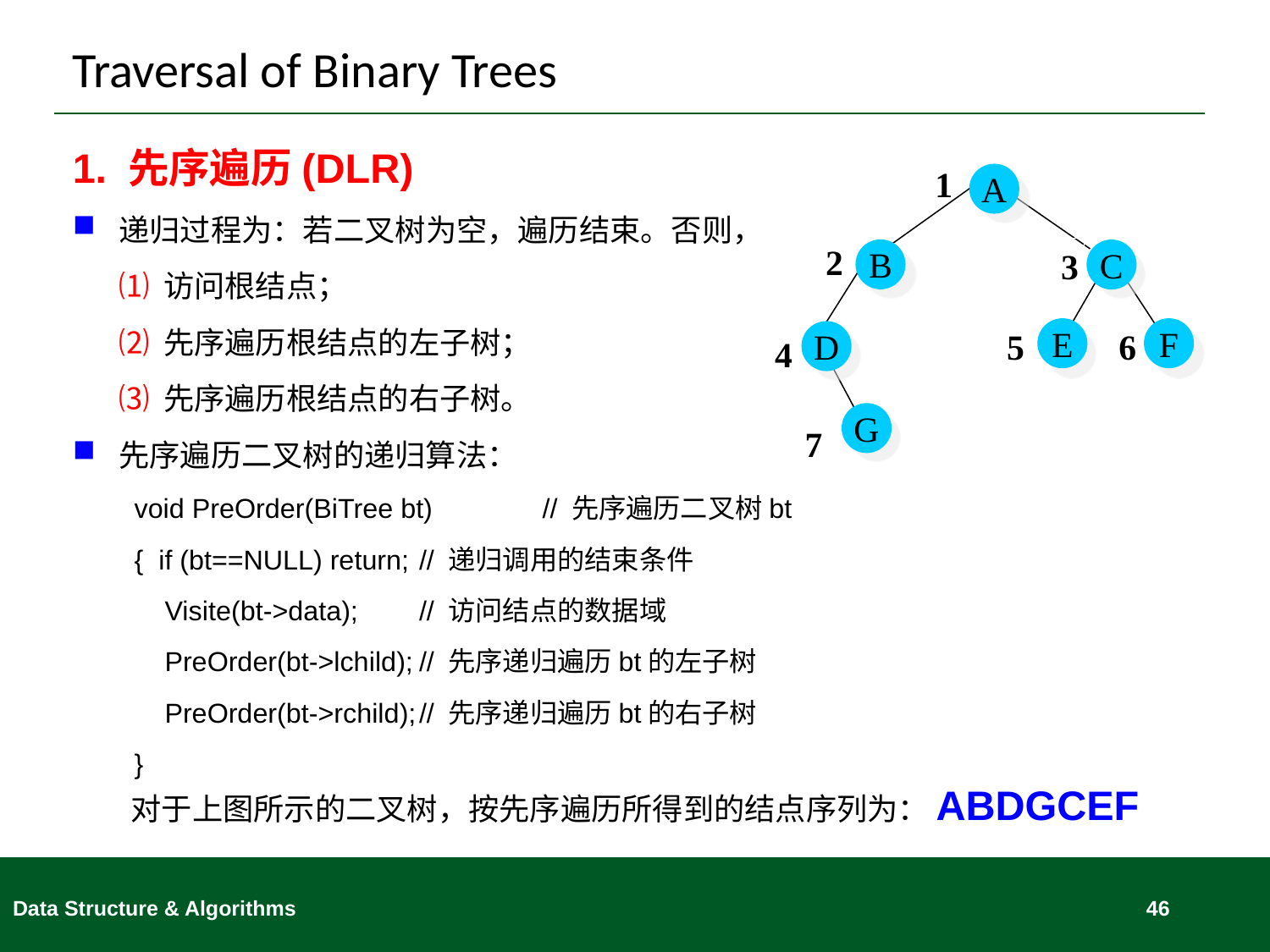

# Traversal of Binary Trees
1. 先序遍历(DLR)
递归过程为：若二叉树为空，遍历结束。否则，
	⑴ 访问根结点；
	⑵ 先序遍历根结点的左子树；
	⑶ 先序遍历根结点的右子树。
先序遍历二叉树的递归算法：
void PreOrder(BiTree bt)	// 先序遍历二叉树bt
{  if (bt==NULL) return;		// 递归调用的结束条件
    Visite(bt->data);		// 访问结点的数据域
    PreOrder(bt->lchild);		// 先序递归遍历bt的左子树
    PreOrder(bt->rchild);	// 先序递归遍历bt的右子树
}
对于上图所示的二叉树，按先序遍历所得到的结点序列为：ABDGCEF

1
A

2
3
B
C

5
E
6
F
D
4

G
7
Data Structure & Algorithms
46